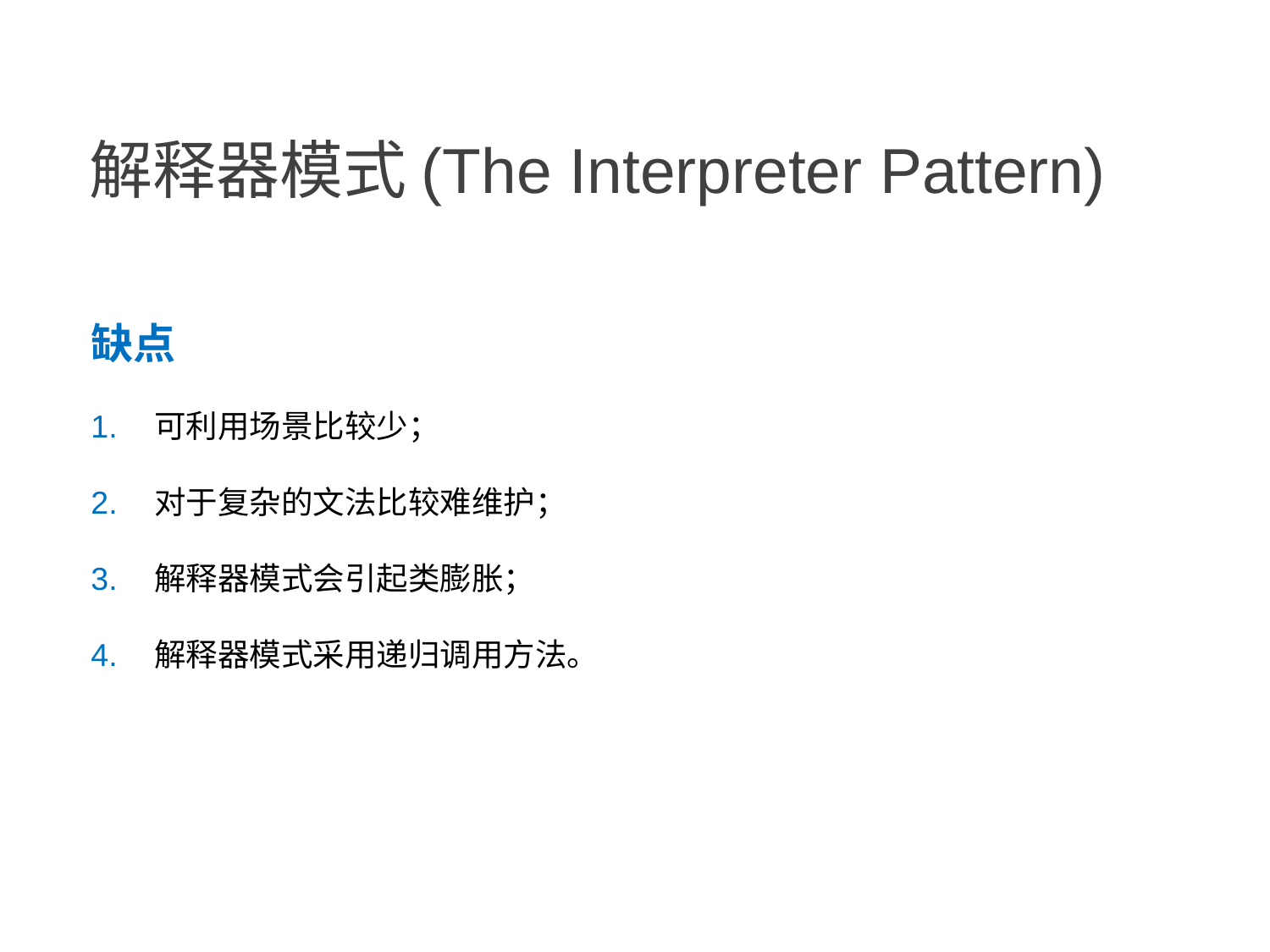

解释器模式(The Interpreter Pattern)
缺点
可利用场景比较少；
对于复杂的文法比较难维护；
解释器模式会引起类膨胀；
解释器模式采用递归调用方法。